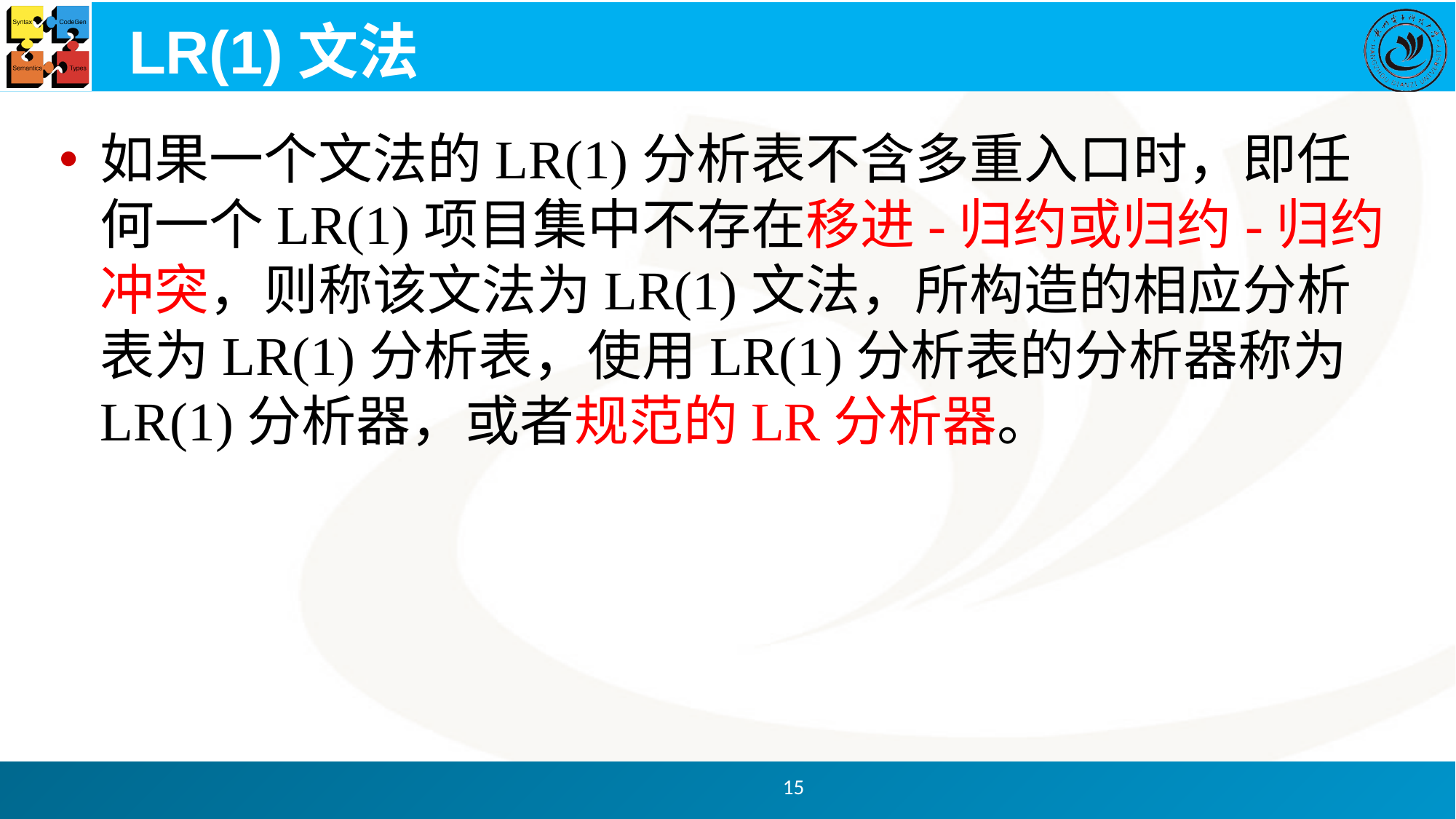

# LR(1)文法
如果一个文法的LR(1)分析表不含多重入口时，即任何一个LR(1)项目集中不存在移进-归约或归约-归约冲突，则称该文法为LR(1)文法，所构造的相应分析表为LR(1)分析表，使用LR(1)分析表的分析器称为LR(1)分析器，或者规范的LR分析器。
15